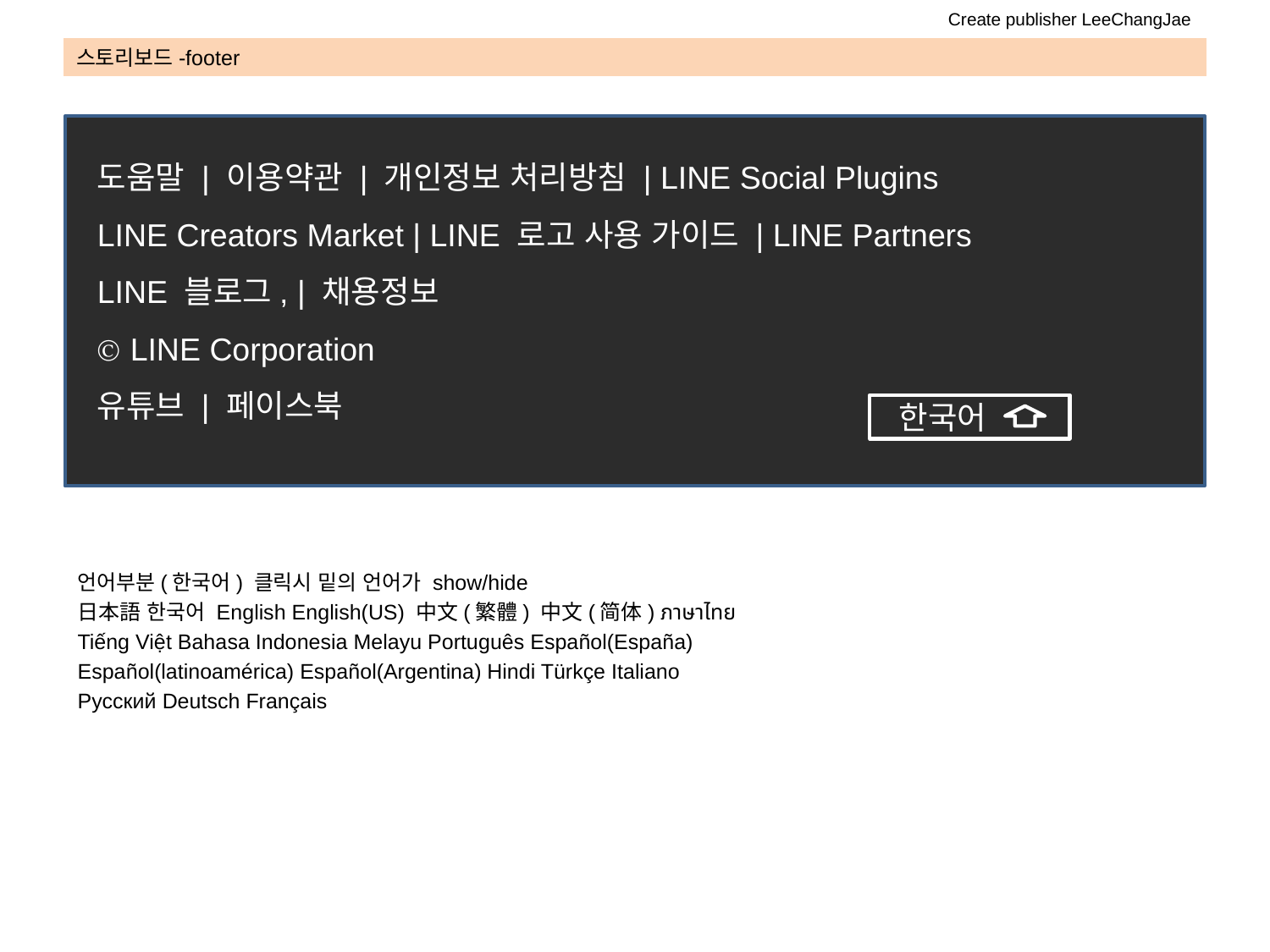

Create publisher LeeChangJae
# 스토리보드-footer

도움말 | 이용약관 | 개인정보 처리방침 | LINE Social Plugins
LINE Creators Market | LINE 로고 사용 가이드 | LINE Partners LINE 블로그, | 채용정보
Ⓒ LINE Corporation
유튜브 | 페이스북
 한국어

언어부분(한국어) 클릭시 밑의 언어가 show/hide
日本語 한국어 English English(US) 中文(繁體) 中文(简体) ภาษาไทย
Tiếng Việt Bahasa Indonesia Melayu Português Español(España)
Español(latinoamérica) Español(Argentina) Hindi Türkçe Italiano
Русский Deutsch Français